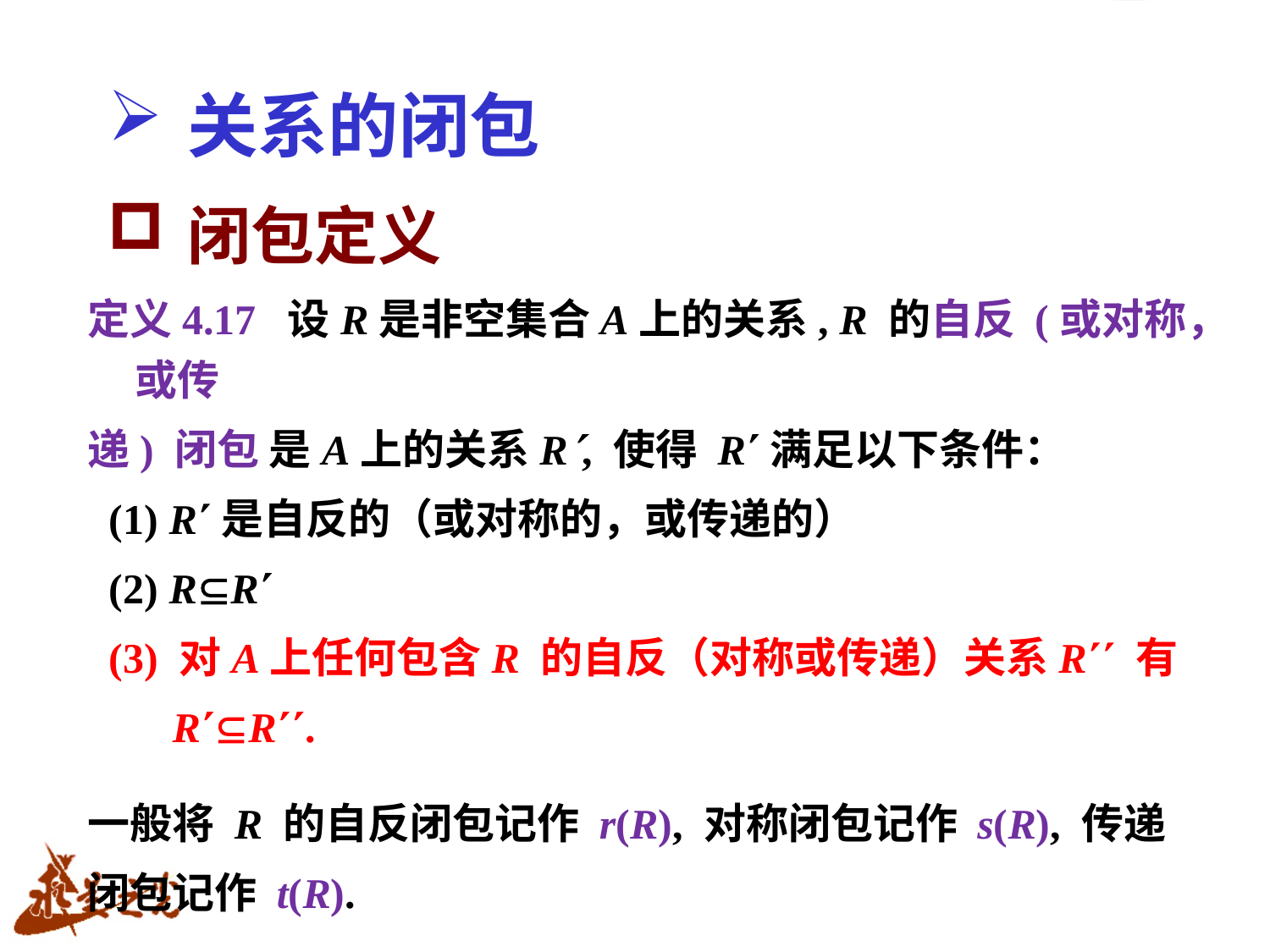

# 关系的闭包
闭包定义
定义4.17  设R是非空集合A上的关系, R 的自反 (或对称，或传
递) 闭包 是A上的关系R′, 使得 R′满足以下条件：
  (1) R′是自反的（或对称的，或传递的）
  (2) R⊆R′
  (3) 对A上任何包含R 的自反（对称或传递）关系R′′ 有
        R′⊆R′′.
一般将 R 的自反闭包记作 r(R), 对称闭包记作 s(R), 传递
闭包记作 t(R).
13